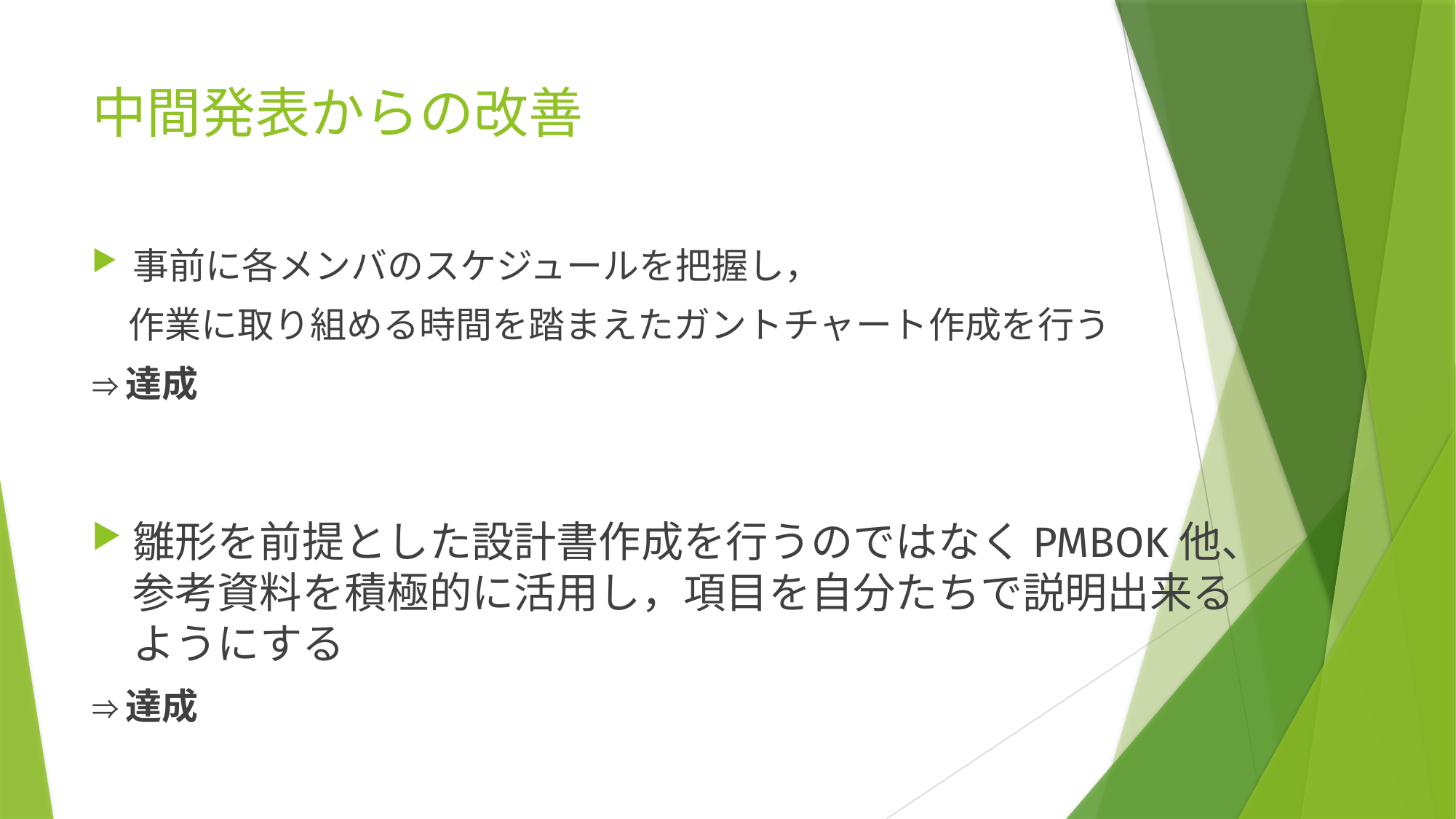

# 中間発表からの改善

事前に各メンバのスケジュールを把握し，
　作業に取り組める時間を踏まえたガントチャート作成を行う
⇒達成

雛形を前提とした設計書作成を行うのではなくPMBOK他、参考資料を積極的に活用し，項目を自分たちで説明出来るようにする
⇒達成